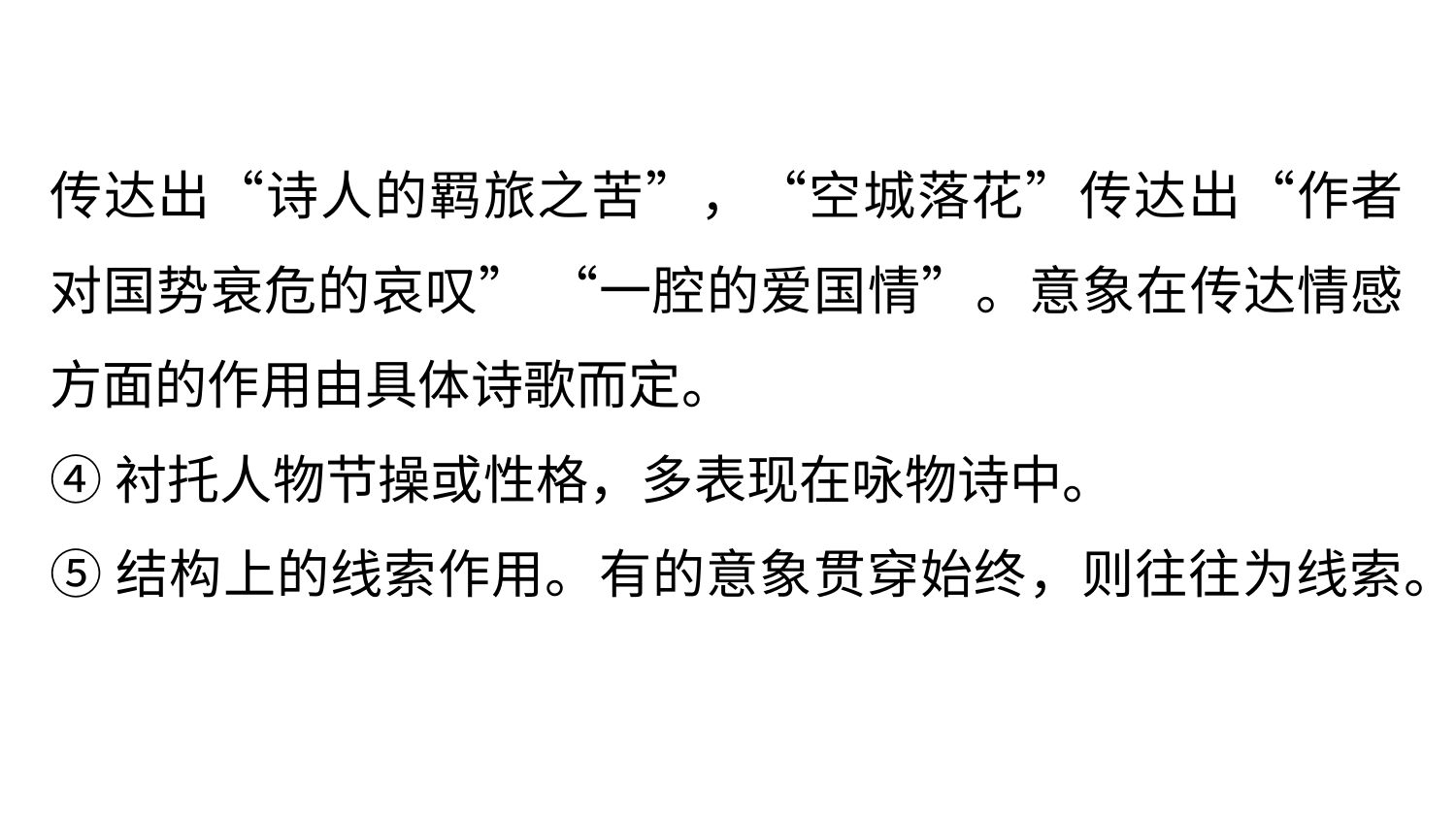

传达出“诗人的羁旅之苦”，“空城落花”传达出“作者对国势衰危的哀叹” “一腔的爱国情”。意象在传达情感方面的作用由具体诗歌而定。
④衬托人物节操或性格，多表现在咏物诗中。
⑤结构上的线索作用。有的意象贯穿始终，则往往为线索。